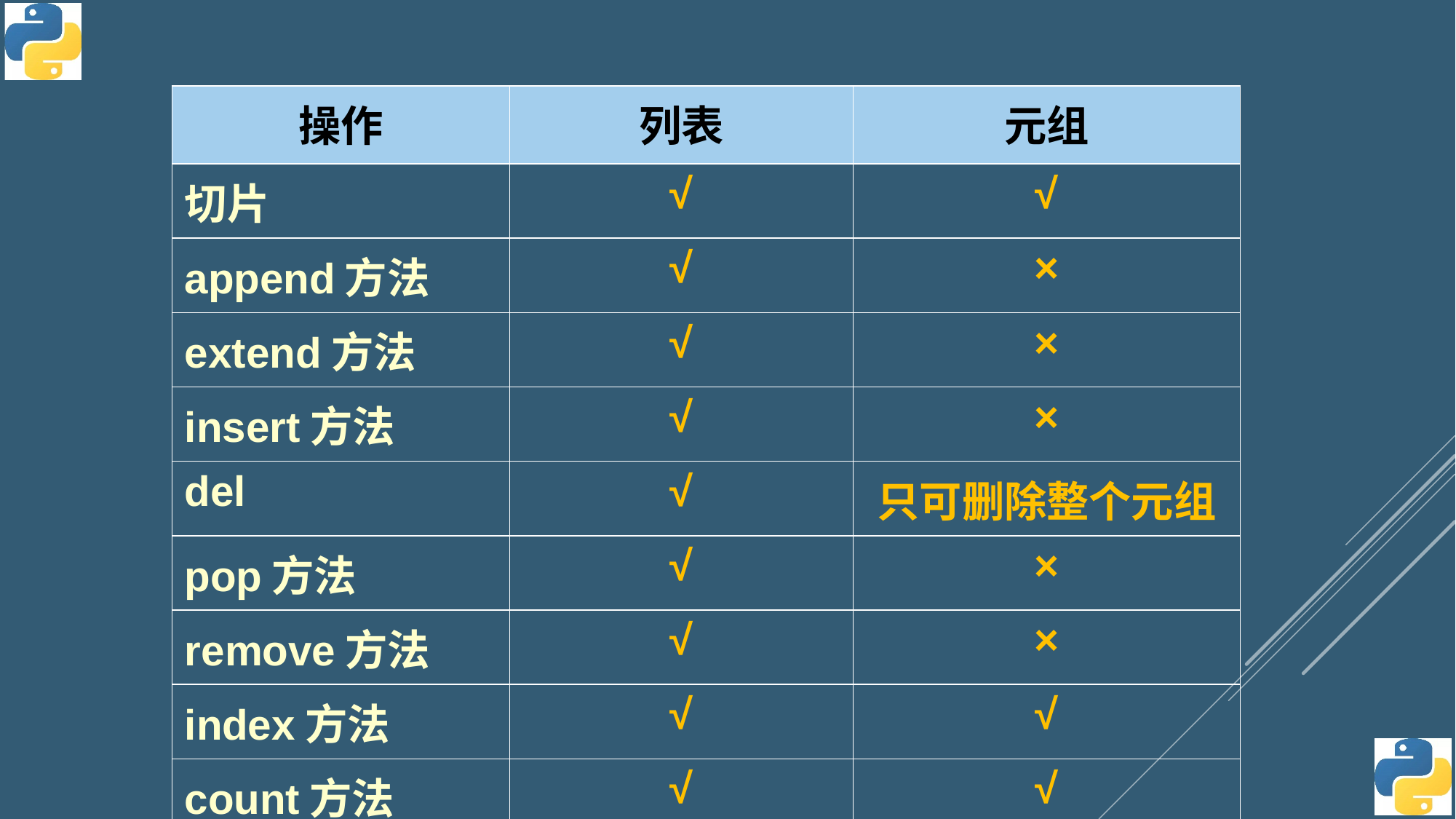

| 操作 | 列表 | 元组 |
| --- | --- | --- |
| 切片 | √ | √ |
| append方法 | √ | × |
| extend方法 | √ | × |
| insert方法 | √ | × |
| del | √ | 只可删除整个元组 |
| pop方法 | √ | × |
| remove方法 | √ | × |
| index方法 | √ | √ |
| count方法 | √ | √ |